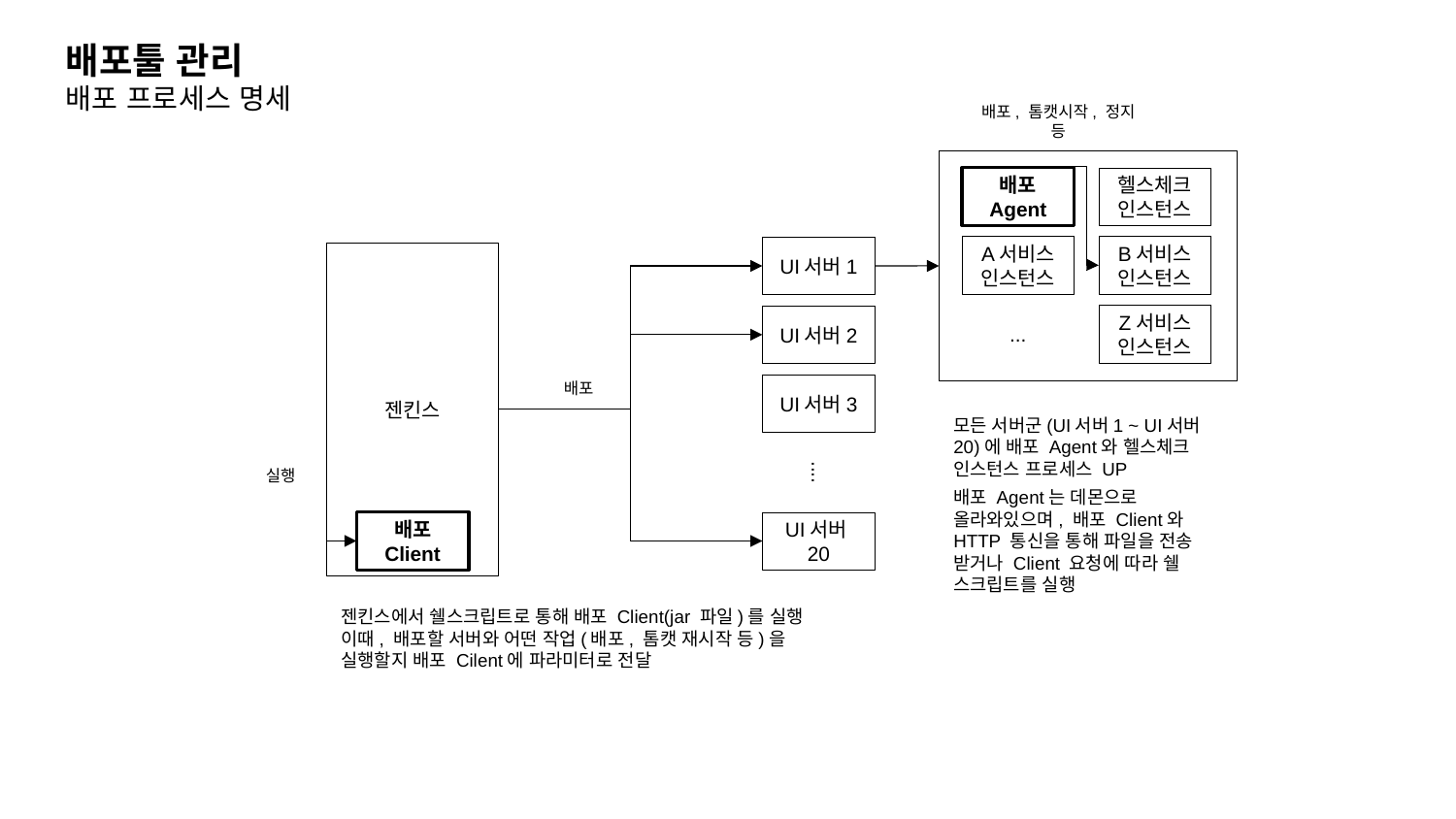

배포툴 관리
배포 프로세스 명세
배포, 톰캣시작, 정지 등

배포 Agent
헬스체크 인스턴스
A서비스 인스턴스
B서비스 인스턴스
...
Z서비스 인스턴스
UI서버1
젠킨스
UI서버2
배포
UI서버3
모든 서버군(UI서버1 ~ UI서버20)에 배포 Agent와 헬스체크 인스턴스 프로세스 UP
....
실행
배포 Agent는 데몬으로 올라와있으며, 배포 Client와 HTTP 통신을 통해 파일을 전송 받거나 Client 요청에 따라 쉘 스크립트를 실행
배포
Client
UI서버20
젠킨스에서 쉘스크립트로 통해 배포 Client(jar 파일)를 실행
이때, 배포할 서버와 어떤 작업(배포, 톰캣 재시작 등)을 실행할지 배포 Cilent에 파라미터로 전달